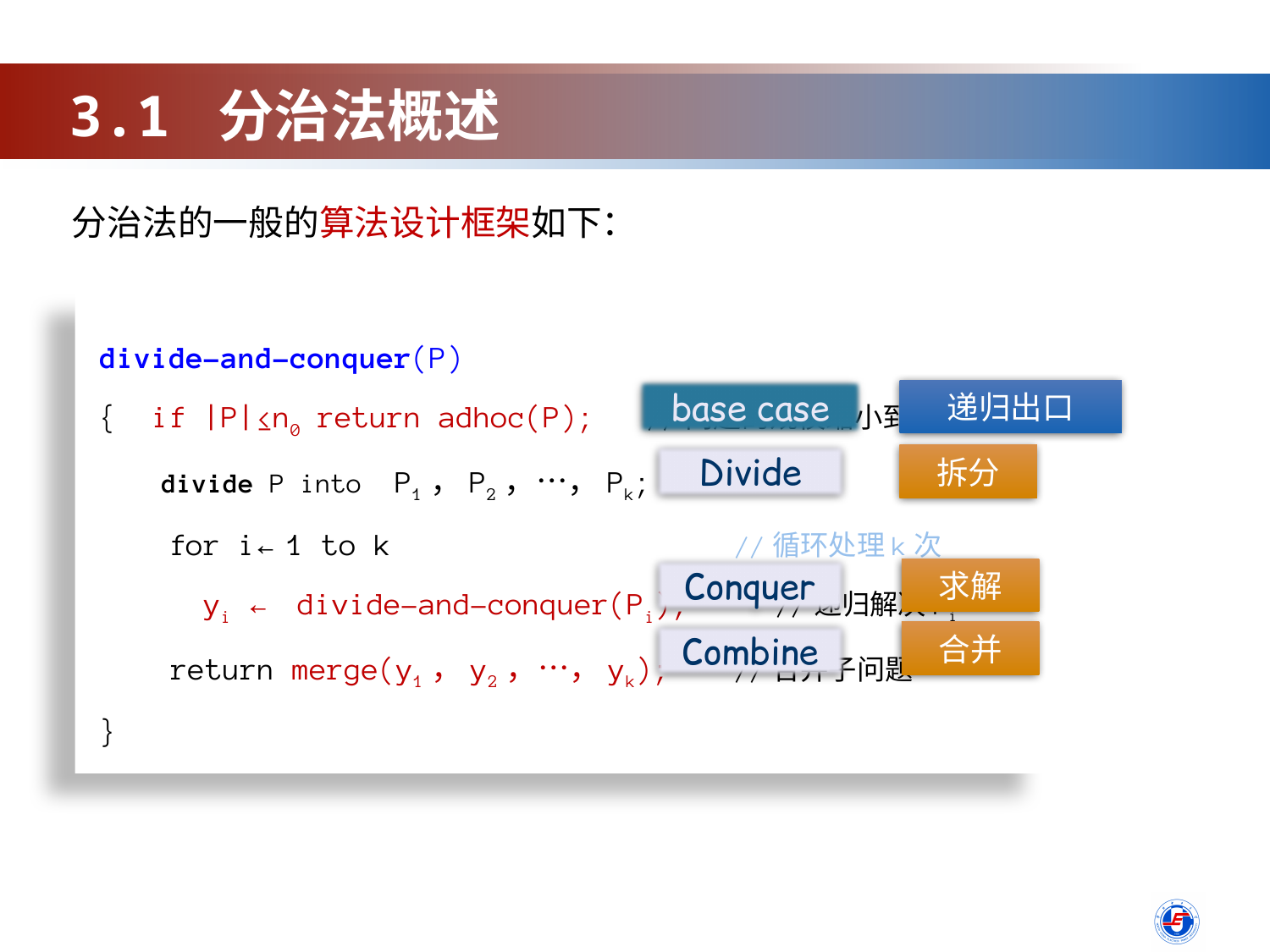

3.1 分治法概述
分治法的一般的算法设计框架如下：
divide-and-conquer(P)
{  if |P|≤n0 return adhoc(P);   //问题的规模缩小到一定程度
    divide P into  P1，P2，…，Pk;
    for i←1 to k			//循环处理k次
      yi ← divide-and-conquer(Pi);     //递归解决Pi
　　return merge(y1，y2，…，yk);	//合并子问题
}
base case
递归出口
Divide
拆分
Conquer
求解
合并
Combine